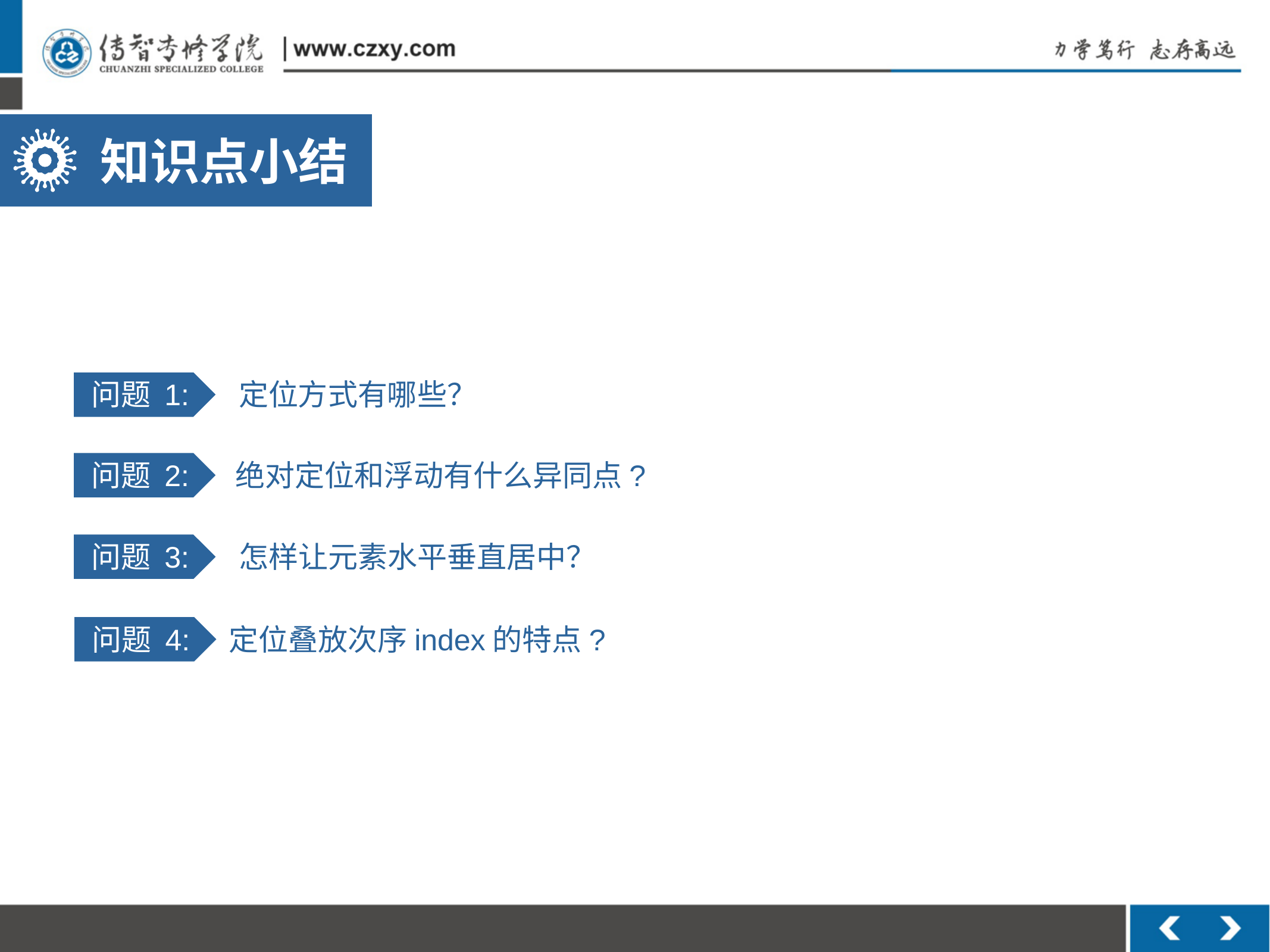

知识点小结

 问题 1:
定位方式有哪些？

 问题 2:
绝对定位和浮动有什么异同点?

 问题 3:
怎样让元素水平垂直居中？
 问题 4:

定位叠放次序index的特点?